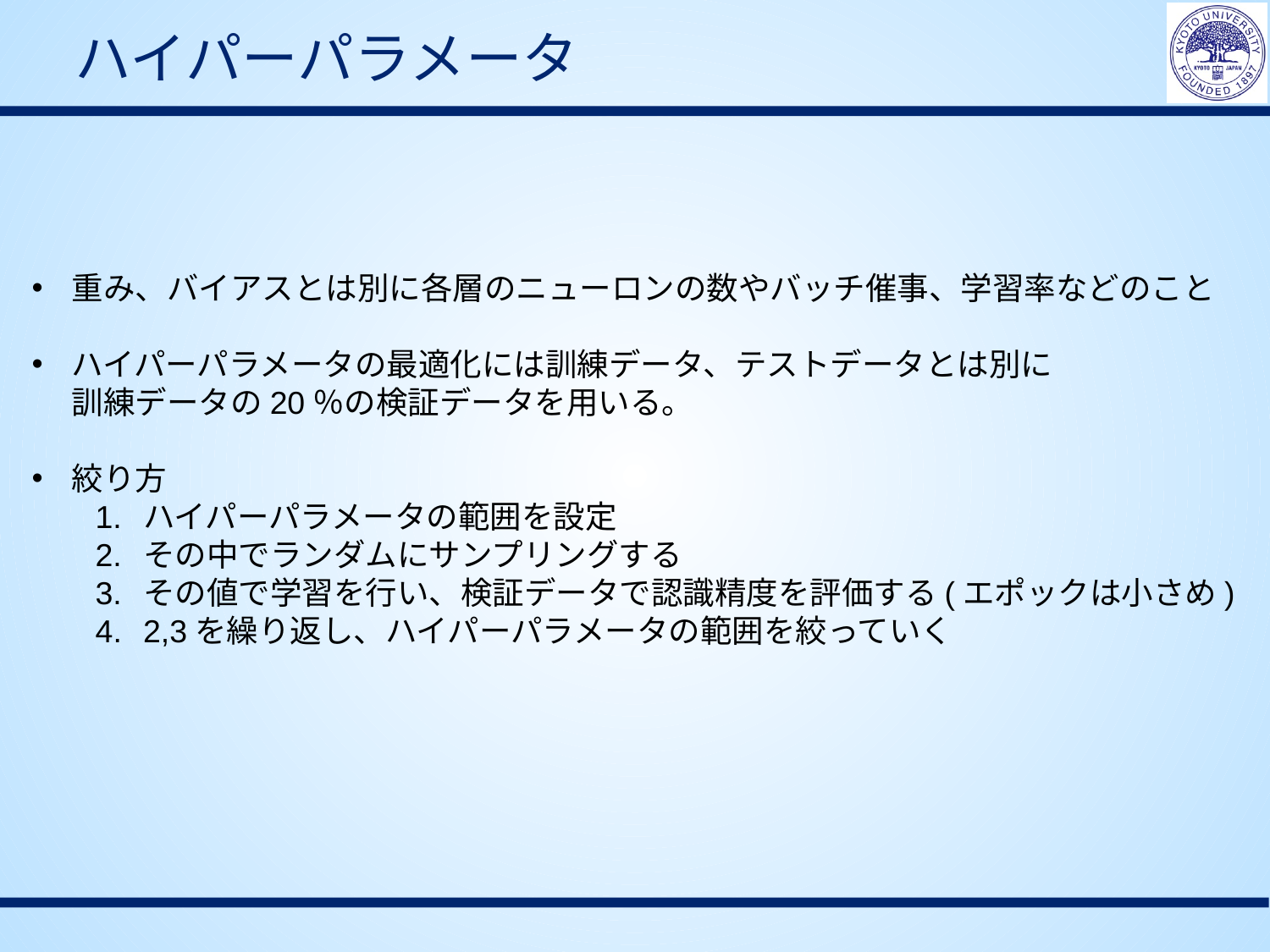

# ハイパーパラメータ
重み、バイアスとは別に各層のニューロンの数やバッチ催事、学習率などのこと

ハイパーパラメータの最適化には訓練データ、テストデータとは別に
訓練データの20％の検証データを用いる。

絞り方
ハイパーパラメータの範囲を設定
その中でランダムにサンプリングする
その値で学習を行い、検証データで認識精度を評価する(エポックは小さめ)
2,3を繰り返し、ハイパーパラメータの範囲を絞っていく